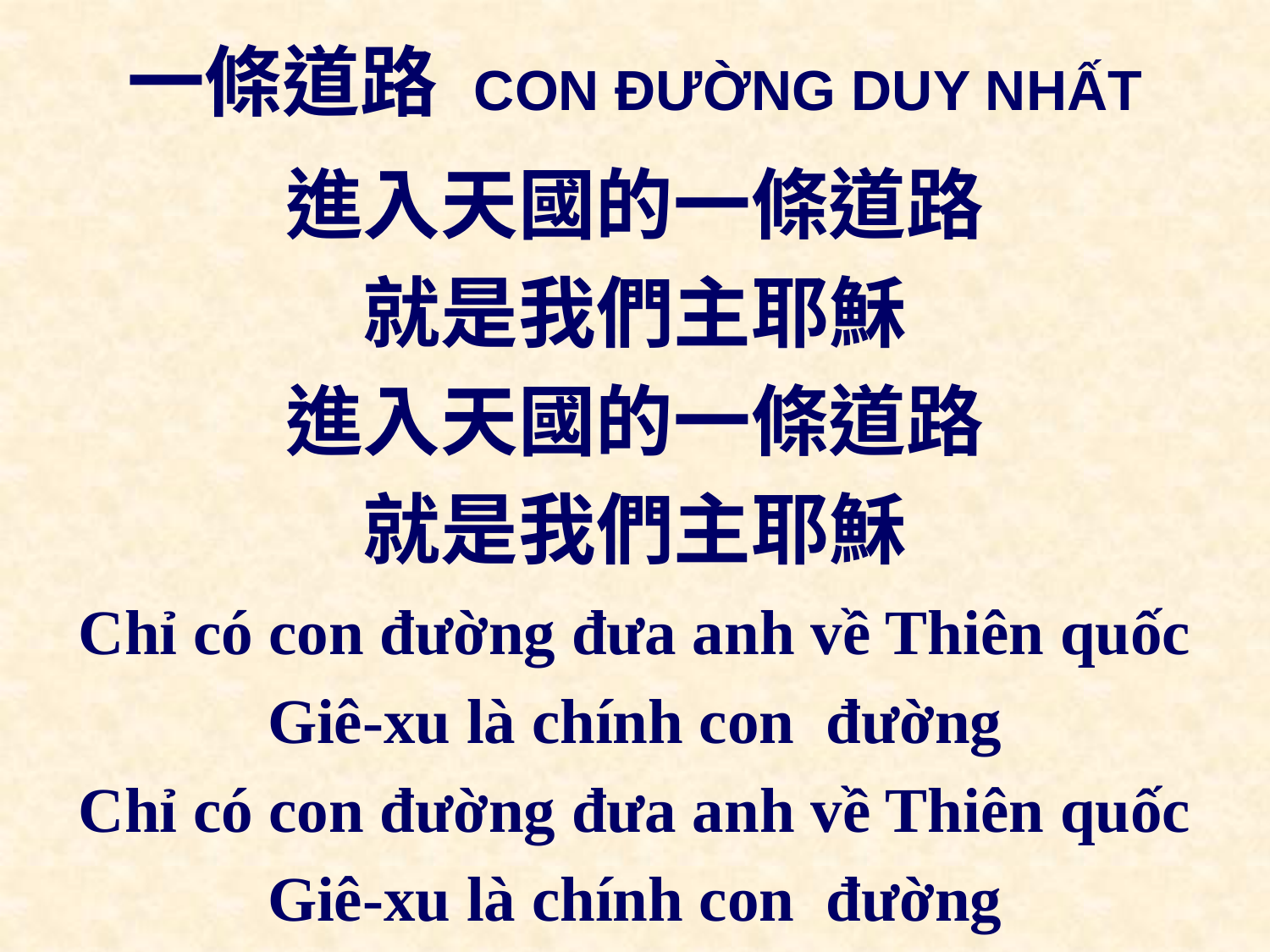

# 一條道路 CON ĐƯỜNG DUY NHẤT
進入天國的一條道路
就是我們主耶穌
進入天國的一條道路
就是我們主耶穌
Chỉ có con đường đưa anh về Thiên quốc
Giê-xu là chính con  đường
Chỉ có con đường đưa anh về Thiên quốc
Giê-xu là chính con  đường